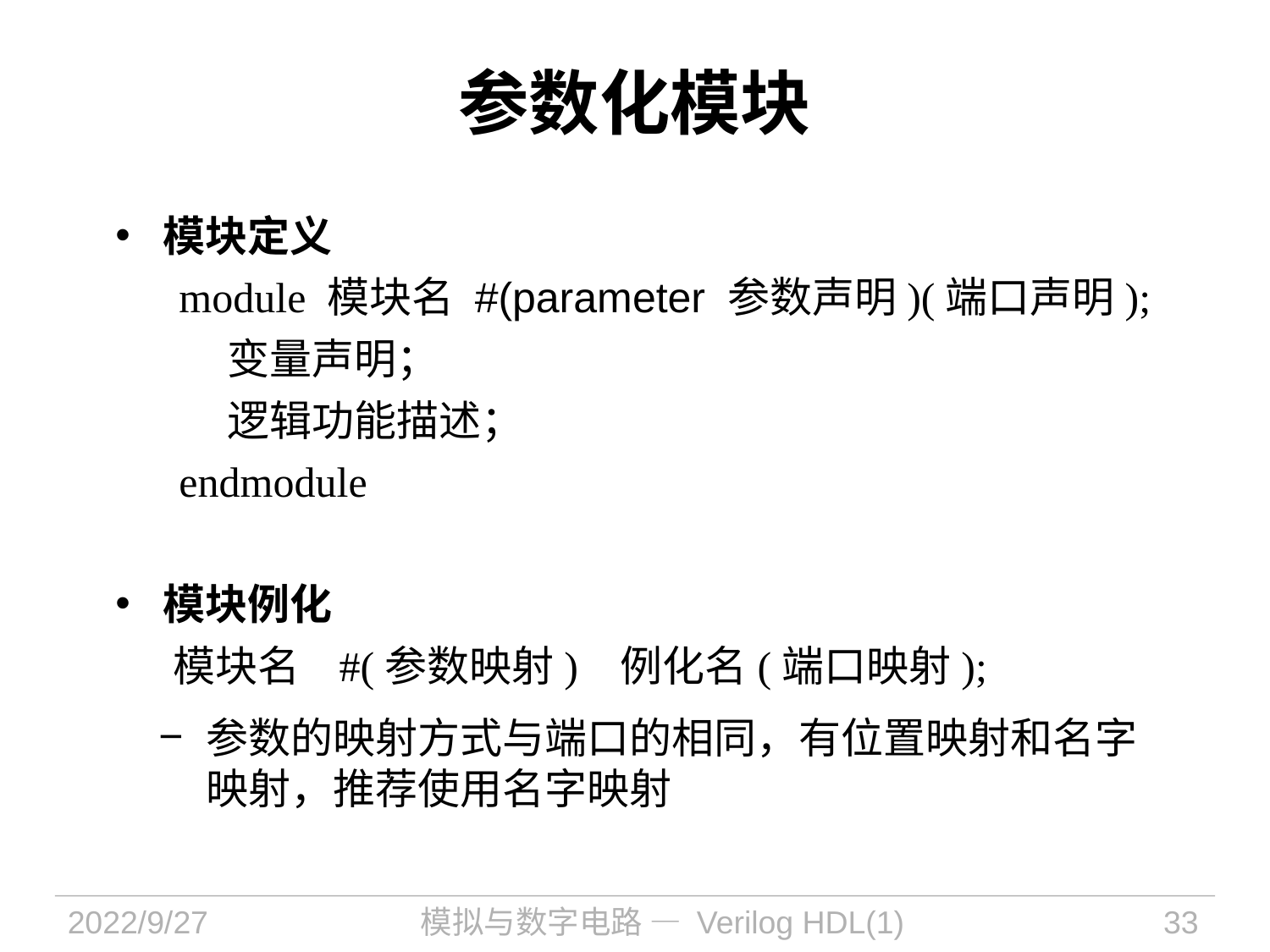

# 参数化模块
模块定义
module 模块名 #(parameter 参数声明)(端口声明);
    变量声明；
    逻辑功能描述；
endmodule

模块例化
     模块名   #(参数映射)   例化名(端口映射);
参数的映射方式与端口的相同，有位置映射和名字映射，推荐使用名字映射

2022/9/27
模拟与数字电路 — Verilog HDL(1)
33